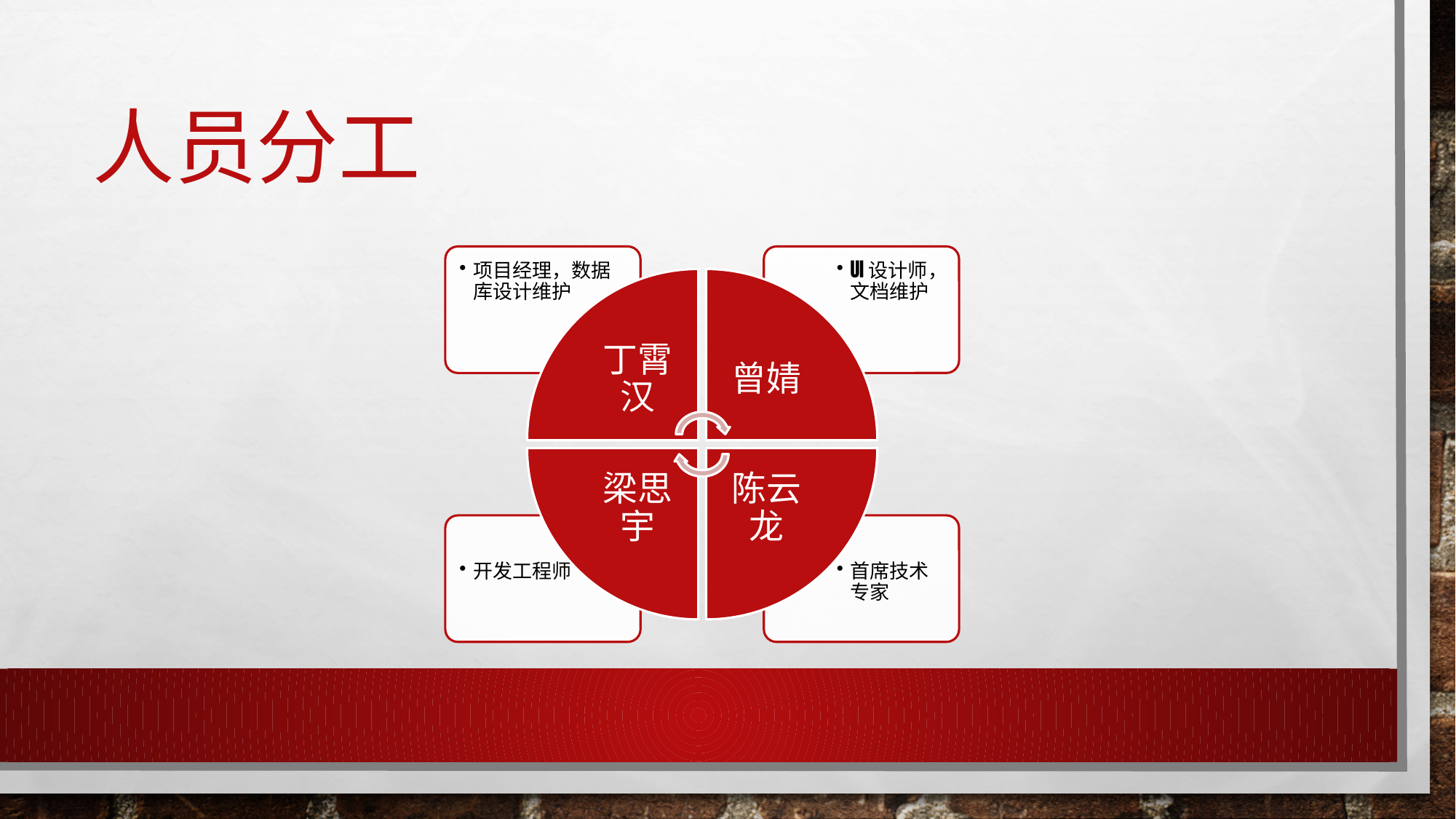

# 人员分工
首席技术专家
开发工程师
UI设计师，文档维护
项目经理，数据库设计维护
丁霄汉
曾婧
陈云龙
梁思宇